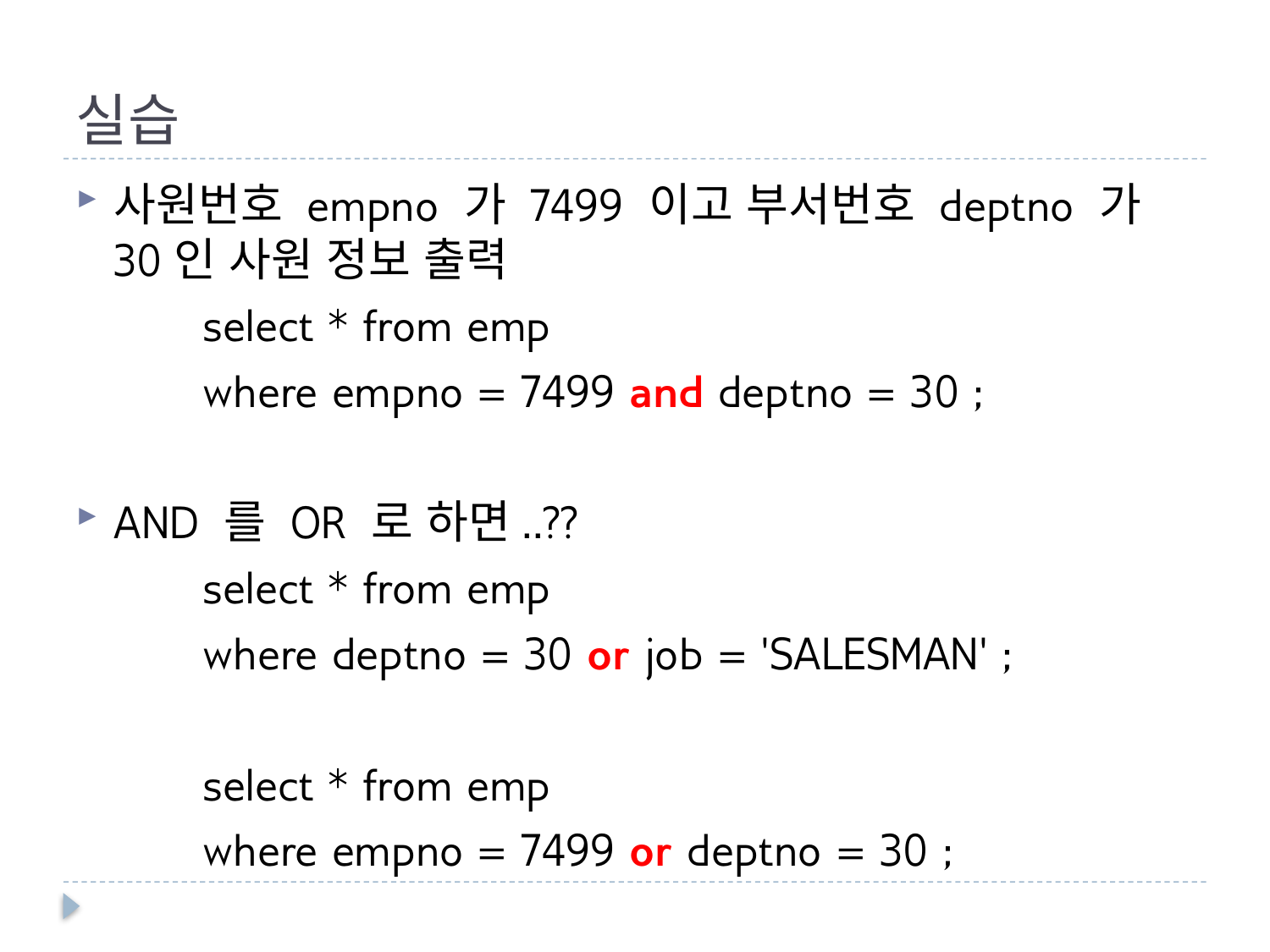

# 실습
사원번호 empno 가 7499 이고 부서번호 deptno 가 30인 사원 정보 출력
	select * from emp
	where empno = 7499 and deptno = 30 ;

AND 를 OR 로 하면..??
	select * from emp
	where deptno = 30 or job = 'SALESMAN' ;

	select * from emp
	where empno = 7499 or deptno = 30 ;